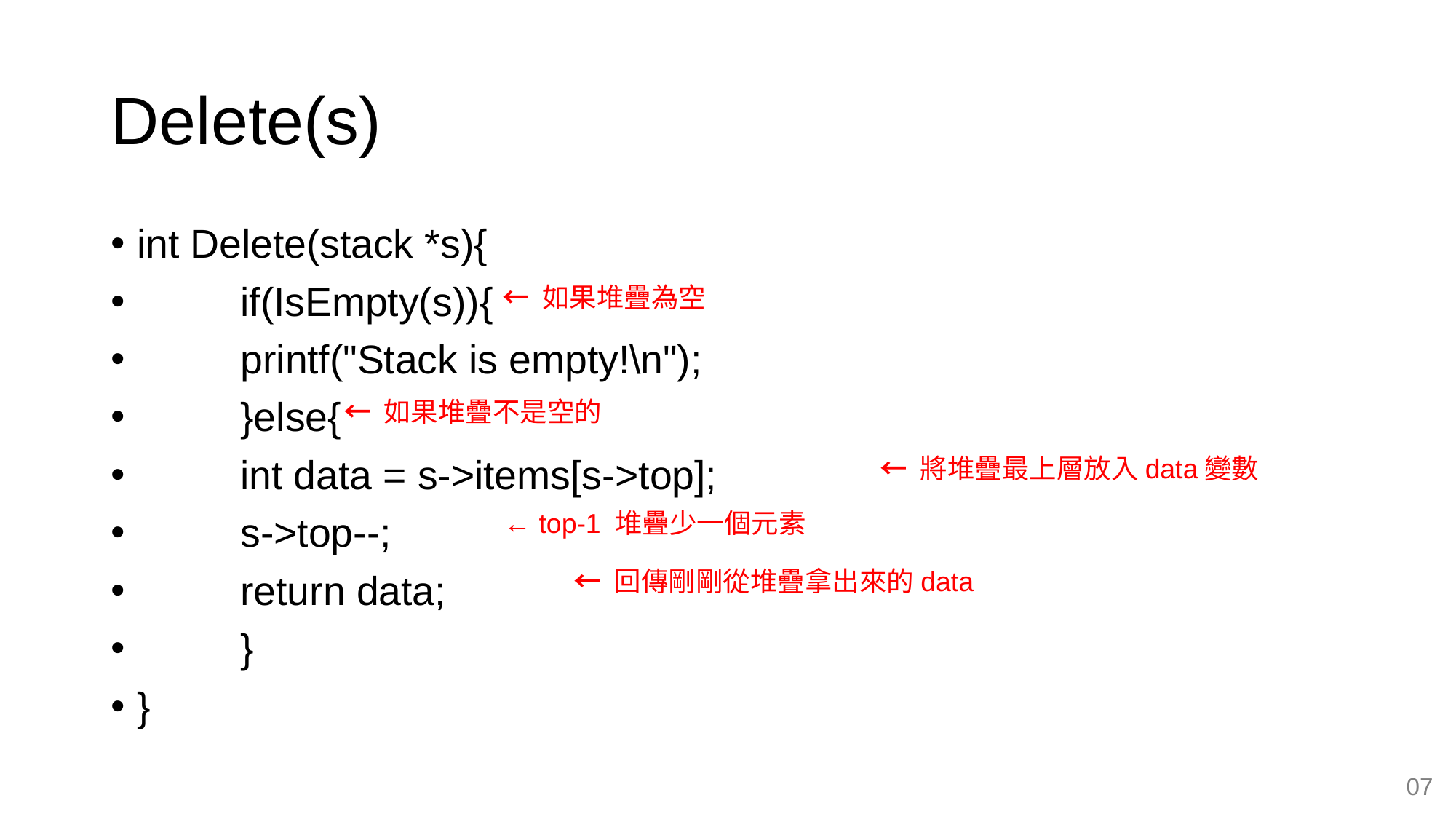

# Delete(s)
int Delete(stack *s){
	if(IsEmpty(s)){
		printf("Stack is empty!\n");
	}else{
		int data = s->items[s->top];
		s->top--;
		return data;
	}
}
← 如果堆疊為空
← 如果堆疊不是空的
← 將堆疊最上層放入data變數
← top-1 堆疊少一個元素
← 回傳剛剛從堆疊拿出來的data
07